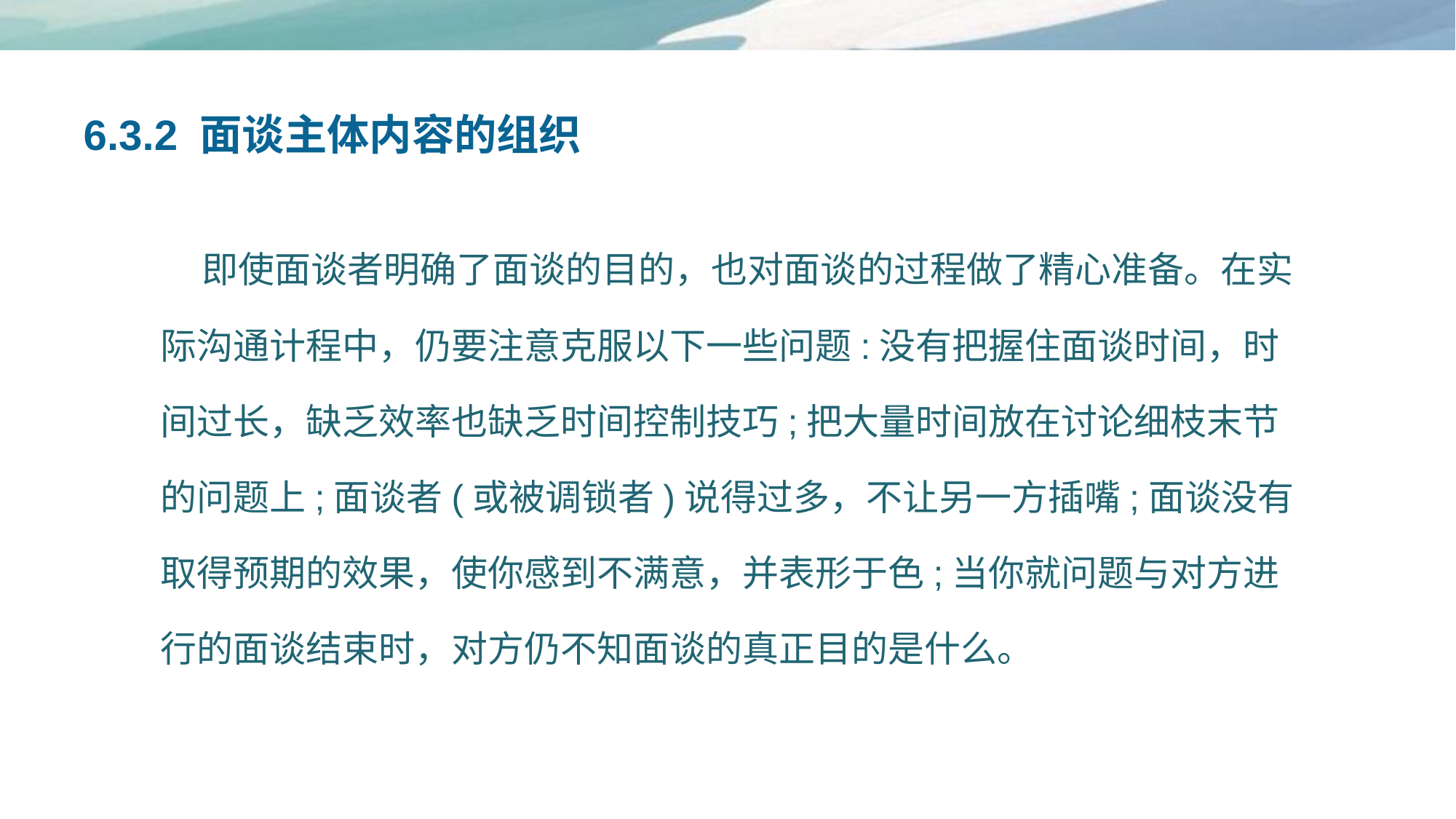

6.3.2 面谈主体内容的组织
    即使面谈者明确了面谈的目的，也对面谈的过程做了精心准备。在实际沟通计程中，仍要注意克服以下一些问题:没有把握住面谈时间，时间过长，缺乏效率也缺乏时间控制技巧;把大量时间放在讨论细枝末节的问题上;面谈者(或被调锁者)说得过多，不让另一方插嘴;面谈没有取得预期的效果，使你感到不满意，并表形于色;当你就问题与对方进行的面谈结束时，对方仍不知面谈的真正目的是什么。